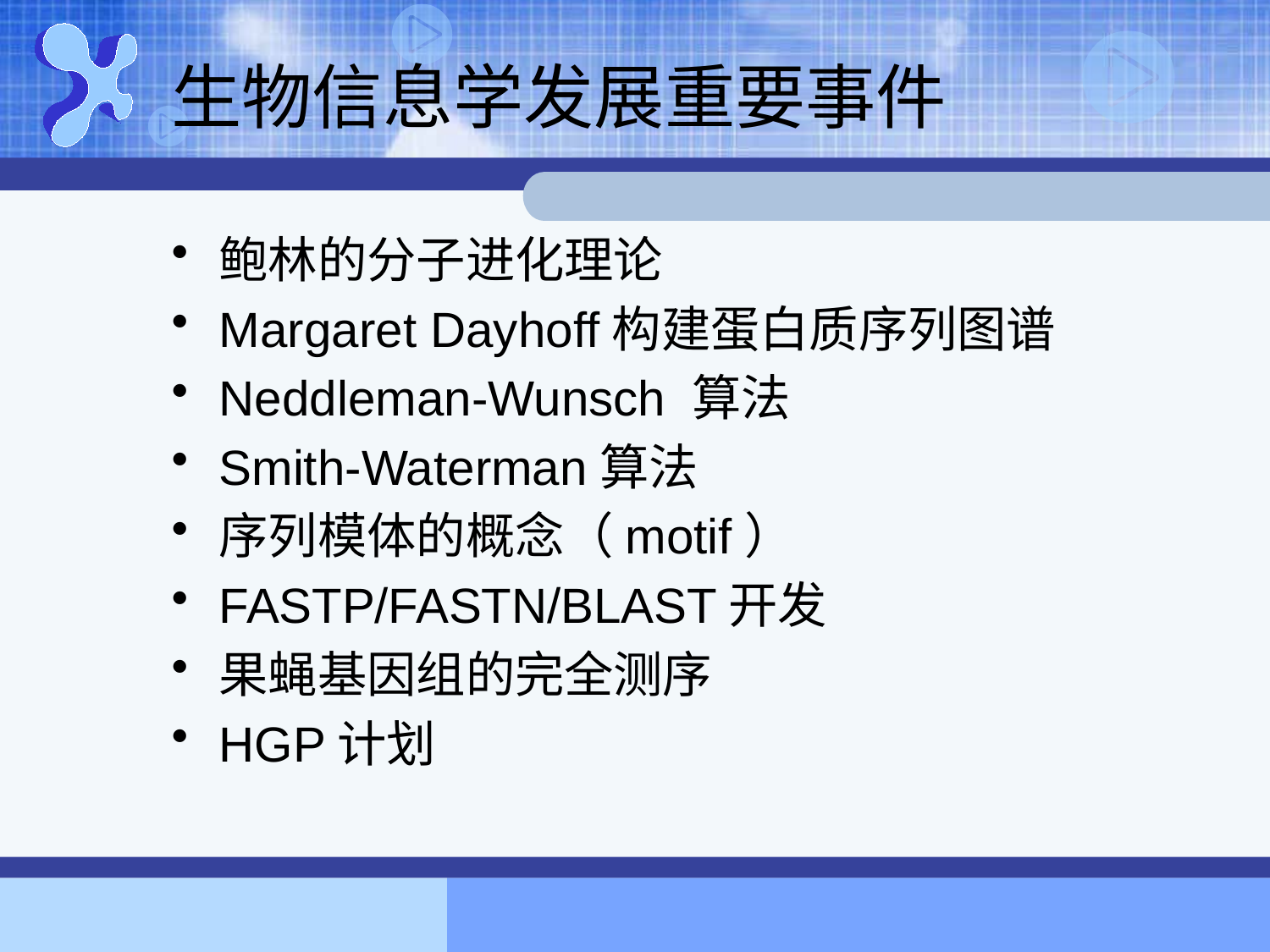

# 生物信息学发展重要事件
鲍林的分子进化理论
Margaret Dayhoff构建蛋白质序列图谱
Neddleman-Wunsch 算法
Smith-Waterman算法
序列模体的概念（motif）
FASTP/FASTN/BLAST开发
果蝇基因组的完全测序
HGP计划